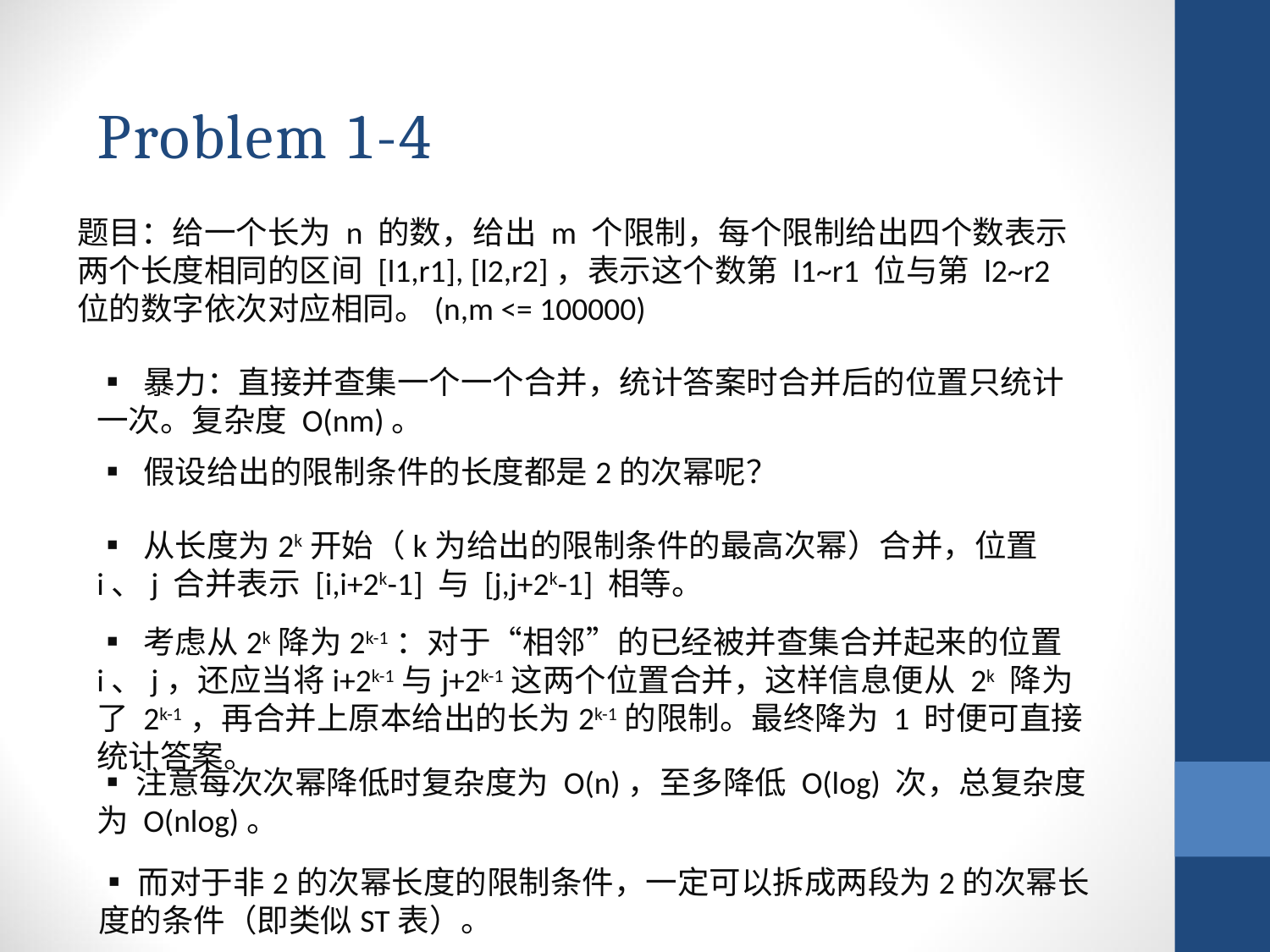

Problem 1-4
题目：给一个长为 n 的数，给出 m 个限制，每个限制给出四个数表示两个长度相同的区间 [l1,r1], [l2,r2]，表示这个数第 l1~r1 位与第 l2~r2 位的数字依次对应相同。(n,m <= 100000)
▪ 暴力：直接并查集一个一个合并，统计答案时合并后的位置只统计一次。复杂度 O(nm)。
▪ 假设给出的限制条件的长度都是2的次幂呢？
▪ 从长度为2k开始（k为给出的限制条件的最高次幂）合并，位置 i、j 合并表示 [i,i+2k-1] 与 [j,j+2k-1] 相等。
▪ 考虑从2k降为2k-1：对于“相邻”的已经被并查集合并起来的位置 i、j，还应当将i+2k-1与j+2k-1这两个位置合并，这样信息便从 2k 降为了 2k-1，再合并上原本给出的长为2k-1的限制。最终降为 1 时便可直接统计答案。
▪注意每次次幂降低时复杂度为 O(n)，至多降低 O(log) 次，总复杂度为 O(nlog)。
▪而对于非2的次幂长度的限制条件，一定可以拆成两段为2的次幂长度的条件（即类似ST表）。